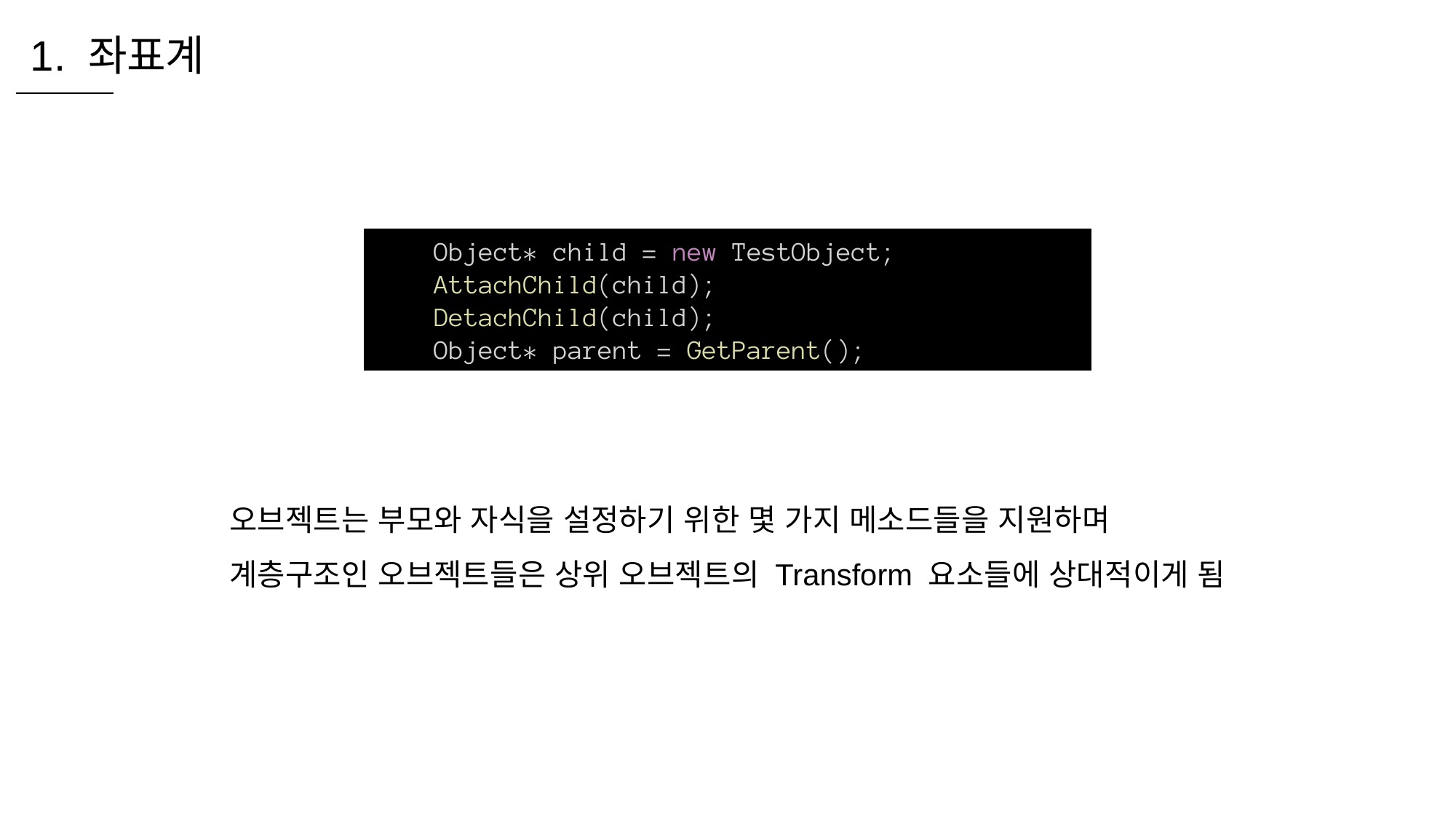

1. 좌표계
    Object* child = new TestObject;
    AttachChild(child);
    DetachChild(child);
    Object* parent = GetParent();
오브젝트는 부모와 자식을 설정하기 위한 몇 가지 메소드들을 지원하며
계층구조인 오브젝트들은 상위 오브젝트의 Transform 요소들에 상대적이게 됨